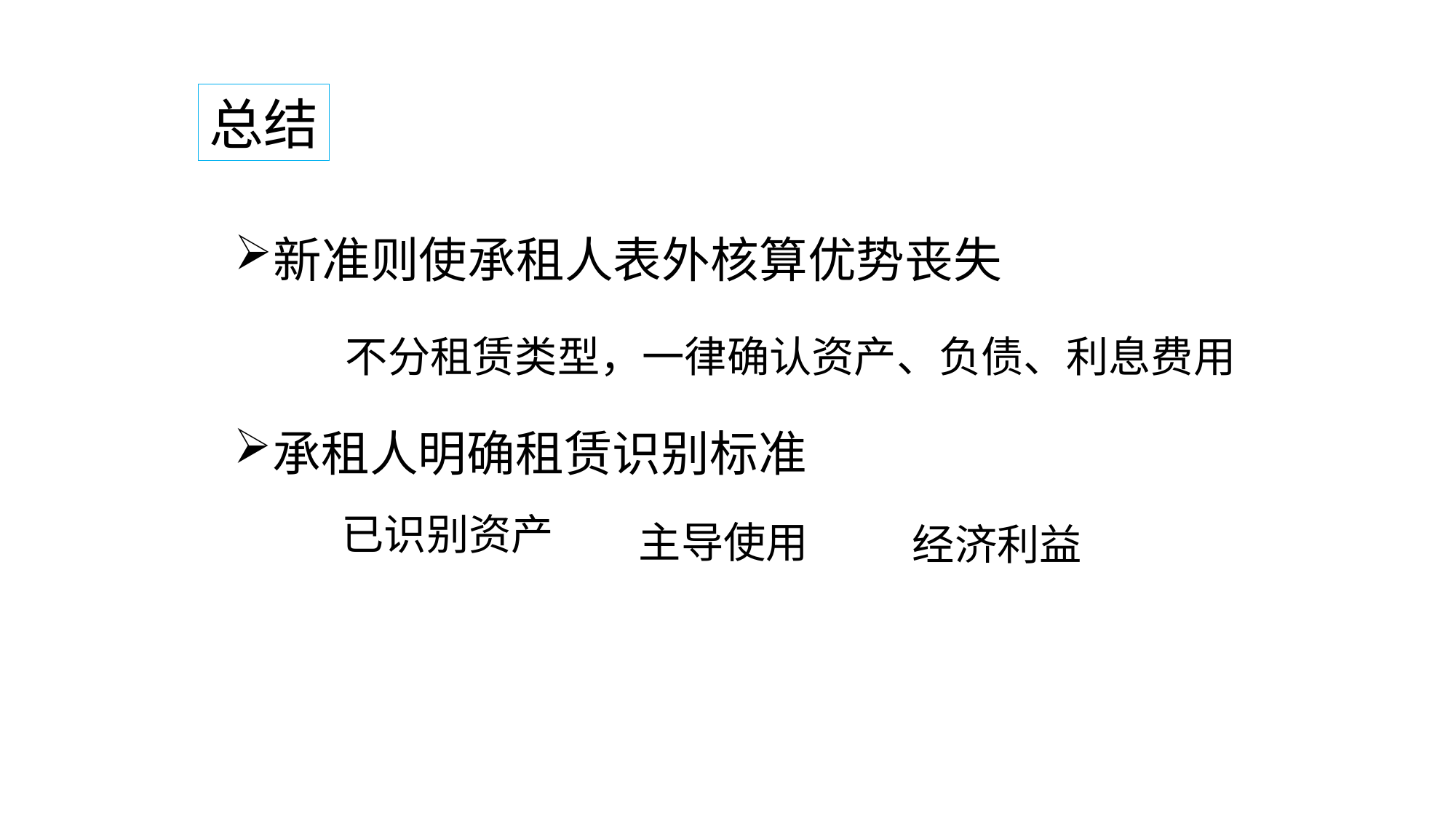

总结
新准则使承租人表外核算优势丧失
不分租赁类型，一律确认资产、负债、利息费用
承租人明确租赁识别标准
已识别资产
主导使用
经济利益